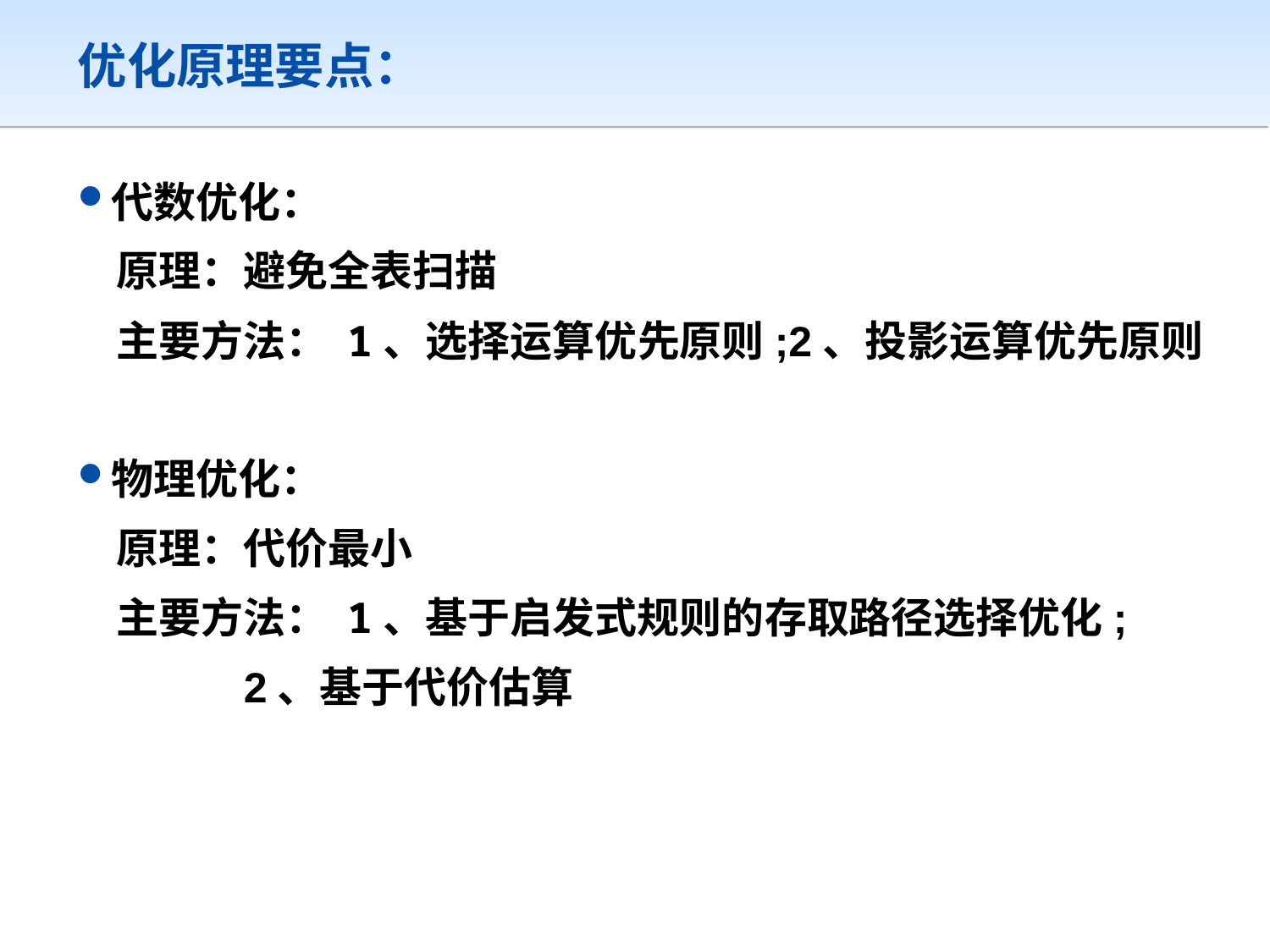

# 优化原理要点：
代数优化：
   原理：避免全表扫描
   主要方法： 1、选择运算优先原则;2、投影运算优先原则

物理优化：
   原理：代价最小
   主要方法： 1、基于启发式规则的存取路径选择优化;
              2、基于代价估算